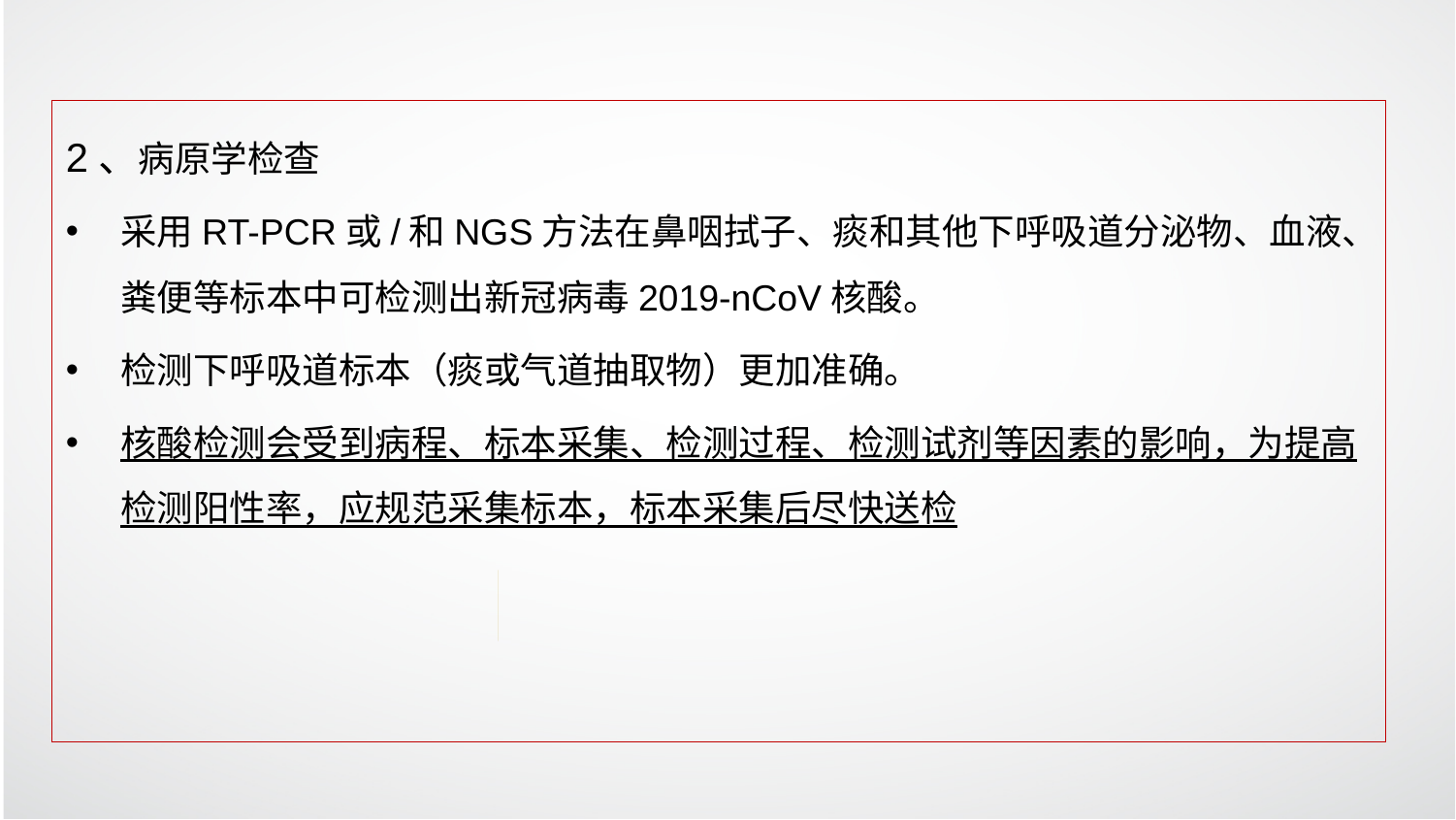

2、病原学检查
采用RT-PCR或/和NGS方法在鼻咽拭子、痰和其他下呼吸道分泌物、血液、粪便等标本中可检测出新冠病毒2019-nCoV核酸。
检测下呼吸道标本（痰或气道抽取物）更加准确。
核酸检测会受到病程、标本采集、检测过程、检测试剂等因素的影响，为提高检测阳性率，应规范采集标本，标本采集后尽快送检